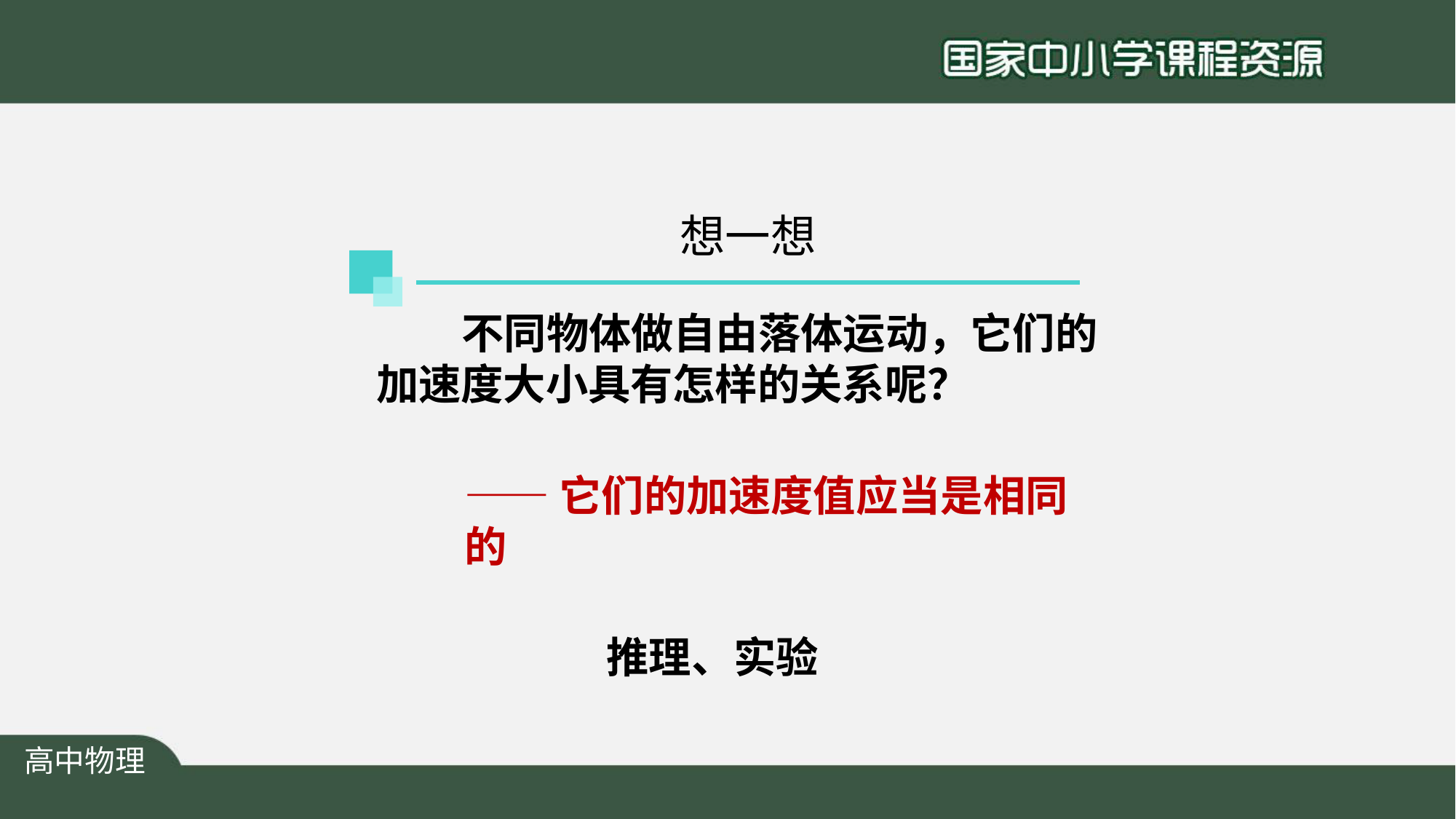

想一想

# 不同物体做自由落体运动，它们的 加速度大小具有怎样的关系呢？
——它们的加速度值应当是相同的

推理、实验
高中物理